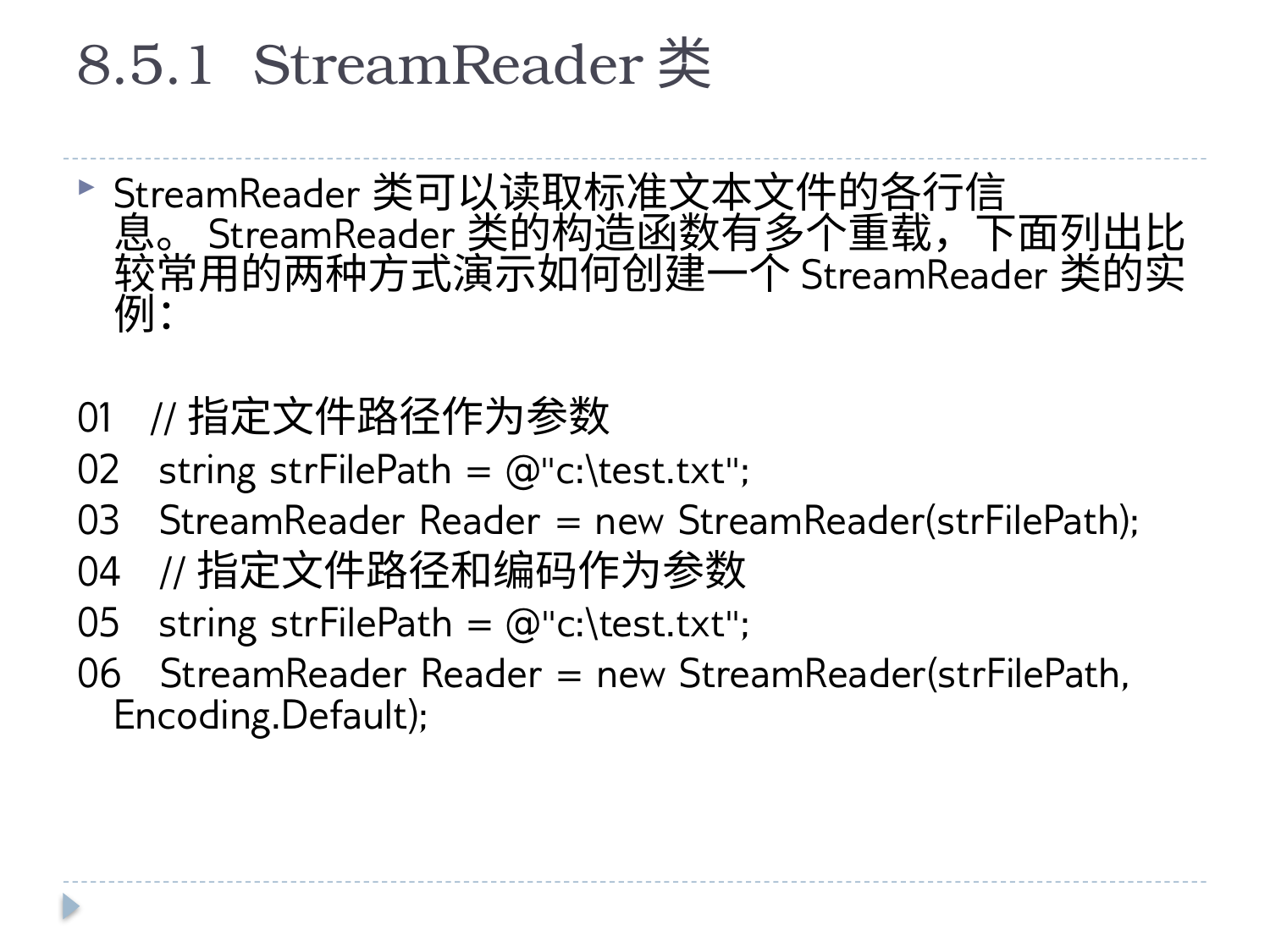

# 8.5.1  StreamReader类
StreamReader类可以读取标准文本文件的各行信息。StreamReader类的构造函数有多个重载，下面列出比较常用的两种方式演示如何创建一个StreamReader类的实例：

01   //指定文件路径作为参数
02   string strFilePath = @"c:\test.txt";
03   StreamReader Reader = new StreamReader(strFilePath);
04   //指定文件路径和编码作为参数
05   string strFilePath = @"c:\test.txt";
06   StreamReader Reader = new StreamReader(strFilePath, Encoding.Default);